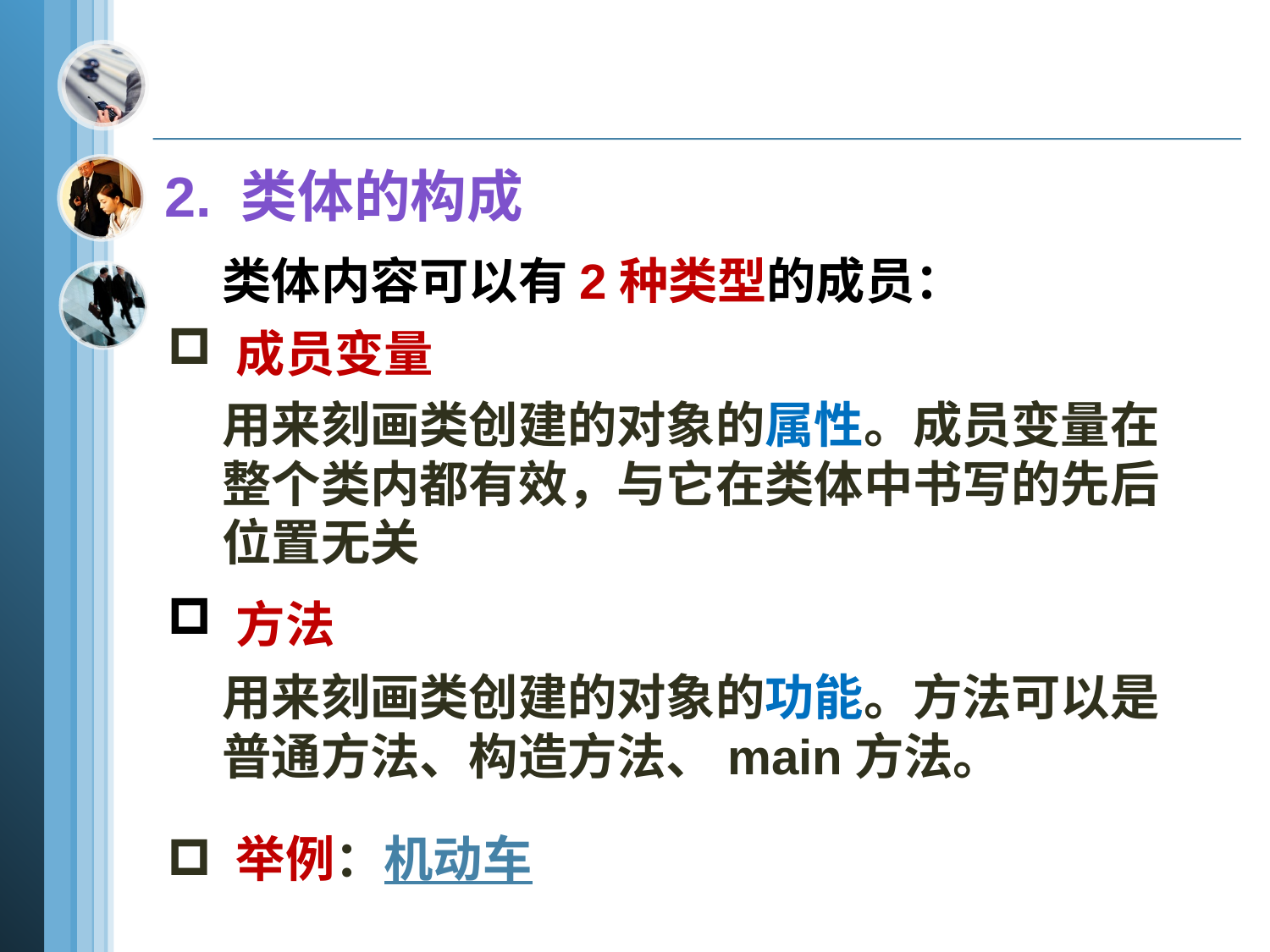

2. 类体的构成
类体内容可以有2种类型的成员：
 成员变量
用来刻画类创建的对象的属性。成员变量在整个类内都有效，与它在类体中书写的先后位置无关
 方法
用来刻画类创建的对象的功能。方法可以是普通方法、构造方法、main方法。

 举例：机动车